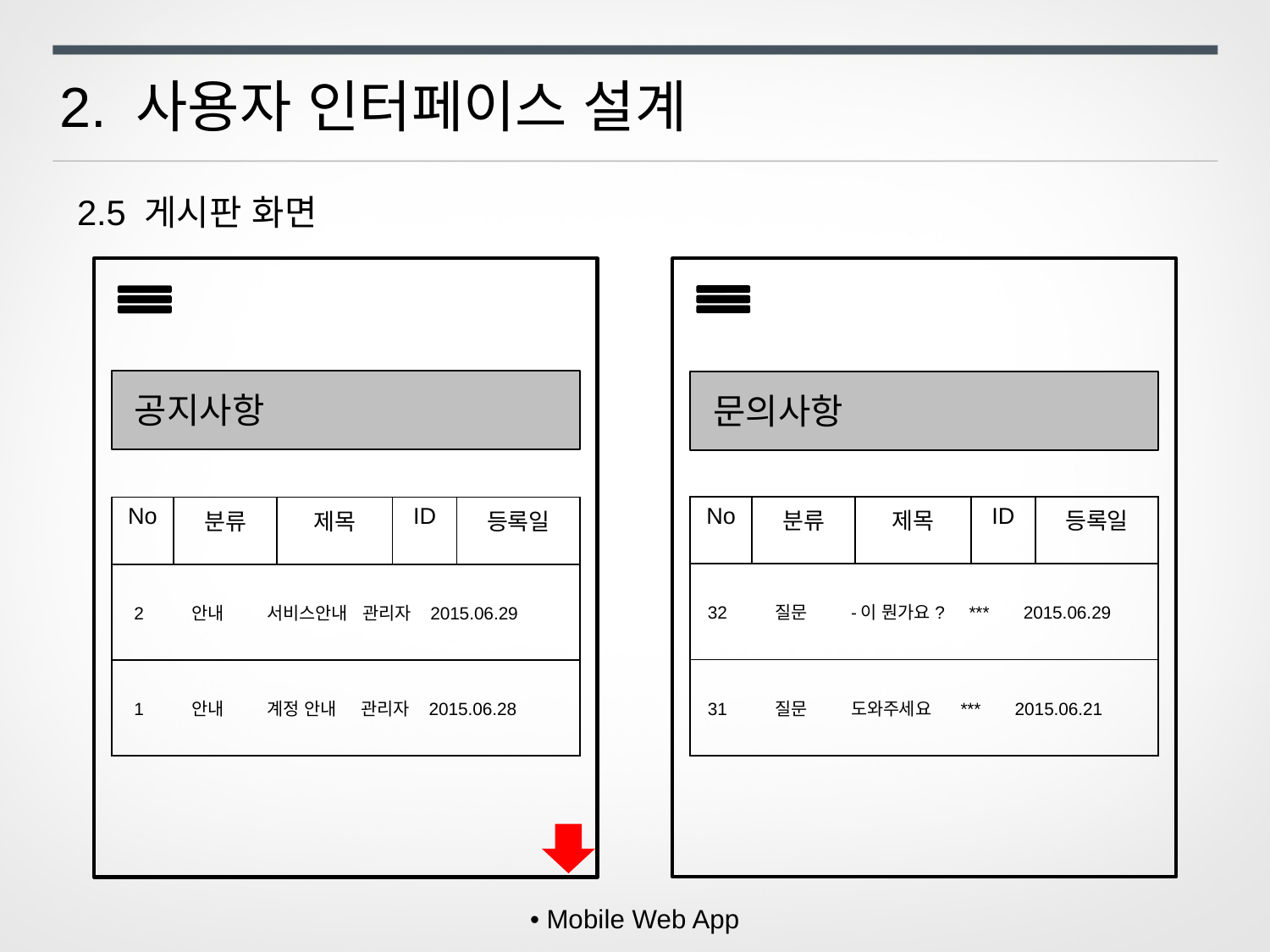

2. 사용자 인터페이스 설계
2.5 게시판 화면

공지사항

문의사항
| No | 분류 | 제목 | ID | 등록일 |
| --- | --- | --- | --- | --- |
| 32 질문 -이 뭔가요? \*\*\* 2015.06.29 |  |  |  |  |
| 31 질문 도와주세요 \*\*\* 2015.06.21 |  |  |  |  |
| No | 분류 | 제목 | ID | 등록일 |
| --- | --- | --- | --- | --- |
| 2 안내 서비스안내 관리자 2015.06.29 |  |  |  |  |
| 1 안내 계정 안내 관리자 2015.06.28 |  |  |  |  |

• Mobile Web App